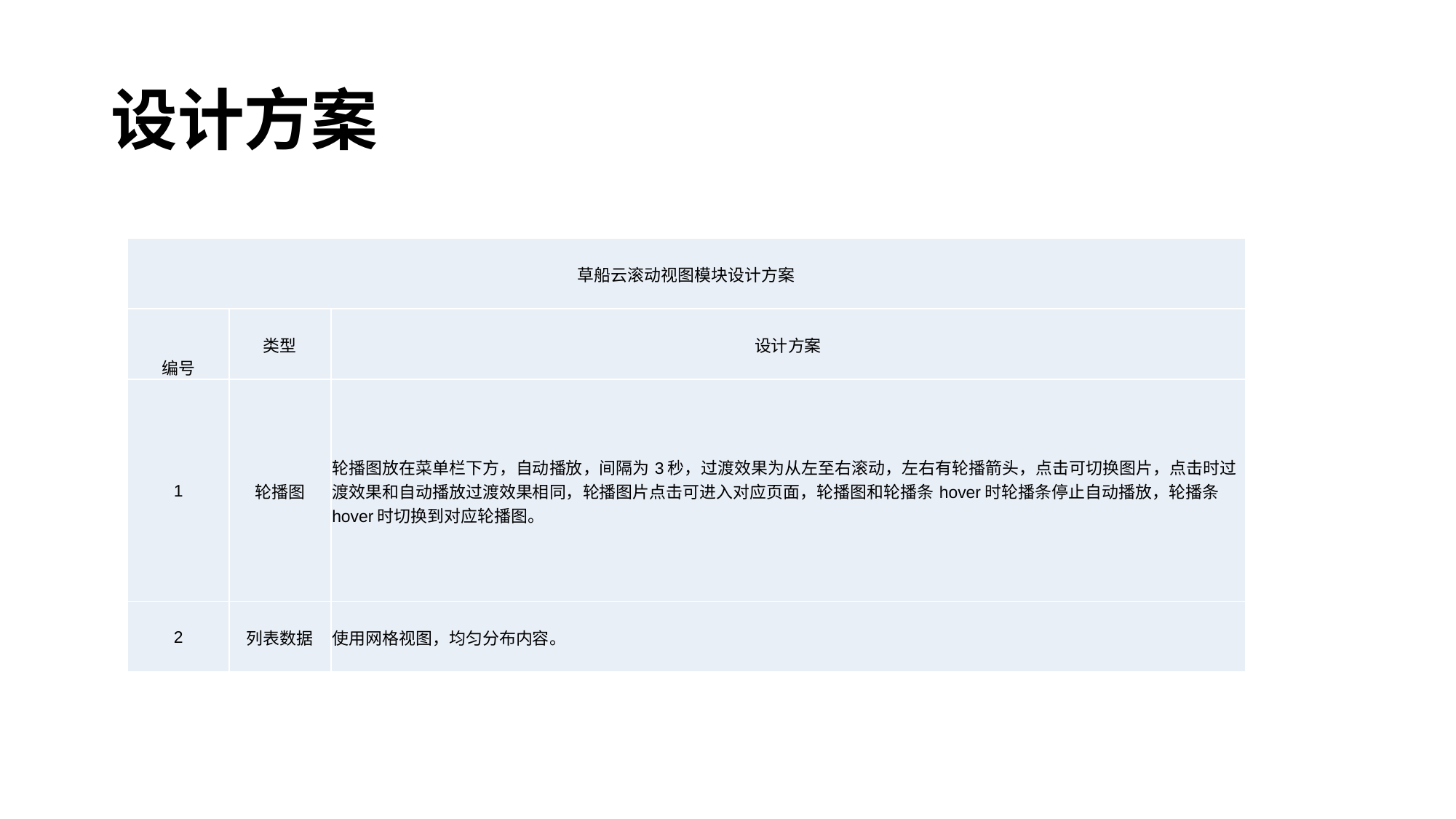

# 设计方案
| 草船云滚动视图模块设计方案 |  |  |
| --- | --- | --- |
| 编号 | 类型 | 设计方案 |
| 1 | 轮播图 | 轮播图放在菜单栏下方，自动播放，间隔为3秒，过渡效果为从左至右滚动，左右有轮播箭头，点击可切换图片，点击时过渡效果和自动播放过渡效果相同，轮播图片点击可进入对应页面，轮播图和轮播条hover时轮播条停止自动播放，轮播条hover时切换到对应轮播图。 |
| 2 | 列表数据 | 使用网格视图，均匀分布内容。 |